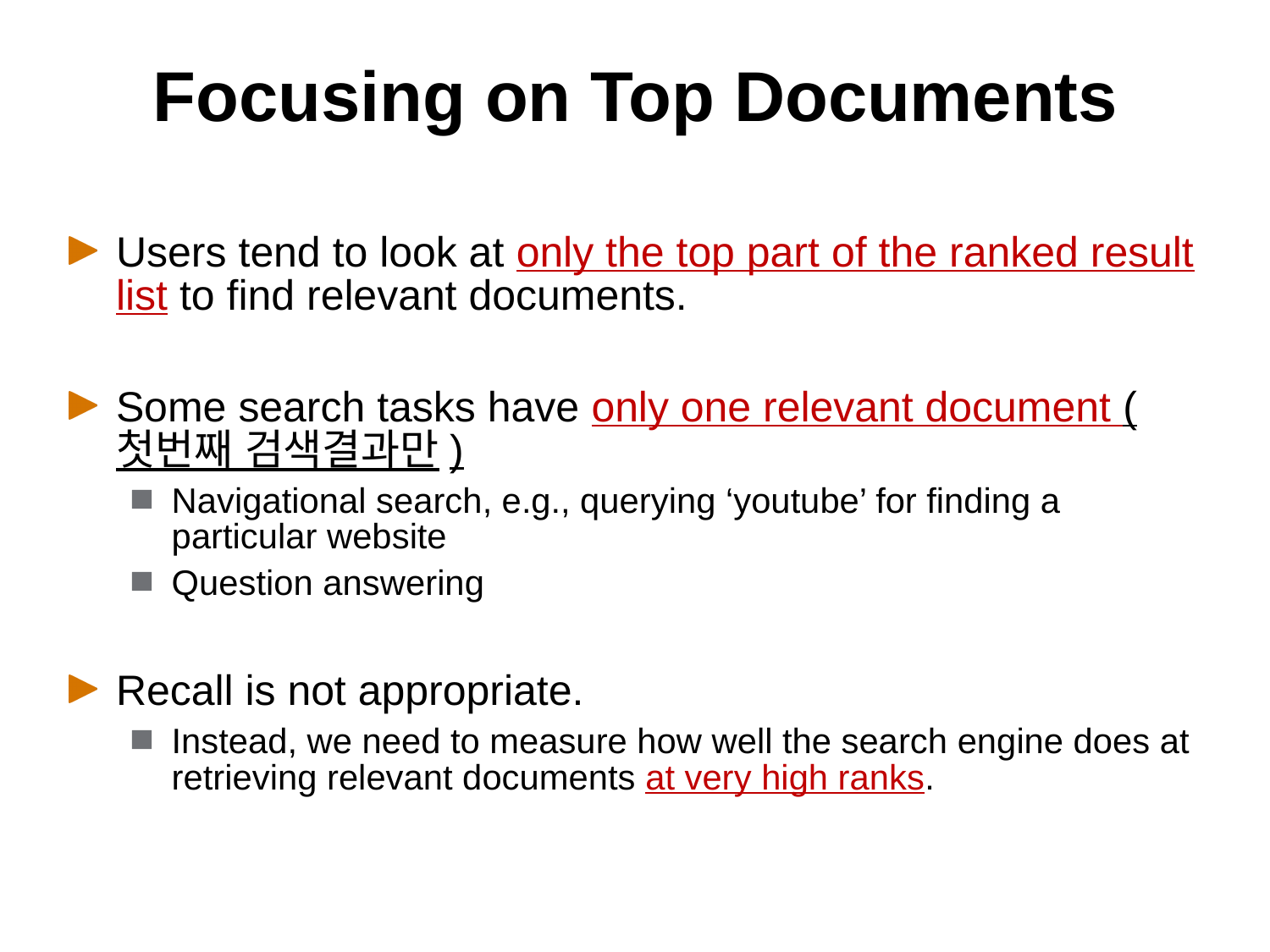

# Focusing on Top Documents
Users tend to look at only the top part of the ranked result list to find relevant documents.

Some search tasks have only one relevant document (첫번째 검색결과만)
Navigational search, e.g., querying ‘youtube’ for finding a particular website
Question answering

Recall is not appropriate.
Instead, we need to measure how well the search engine does at retrieving relevant documents at very high ranks.